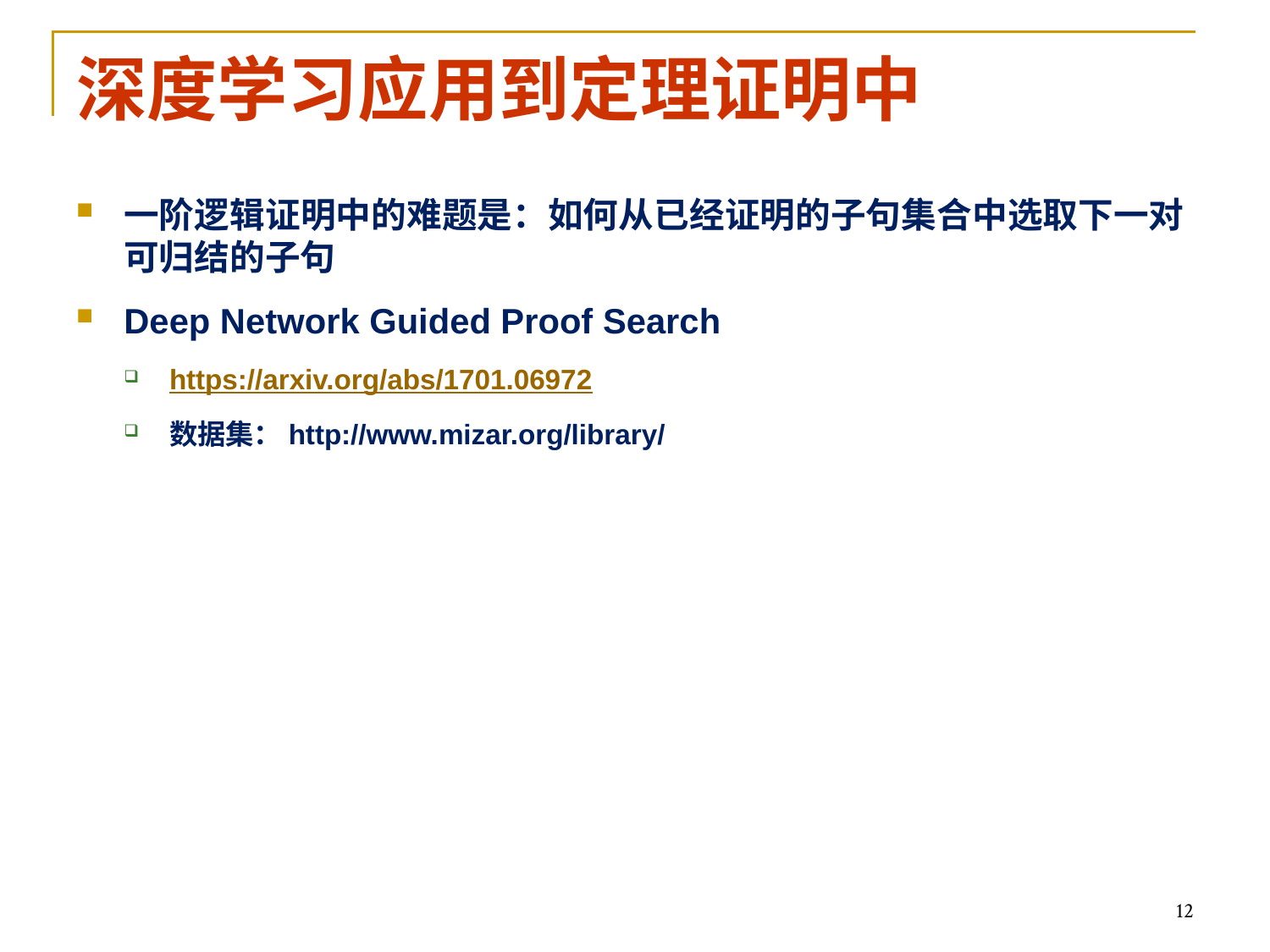

# 深度学习应用到定理证明中
一阶逻辑证明中的难题是：如何从已经证明的子句集合中选取下一对可归结的子句
Deep Network Guided Proof Search
https://arxiv.org/abs/1701.06972
数据集：http://www.mizar.org/library/
12